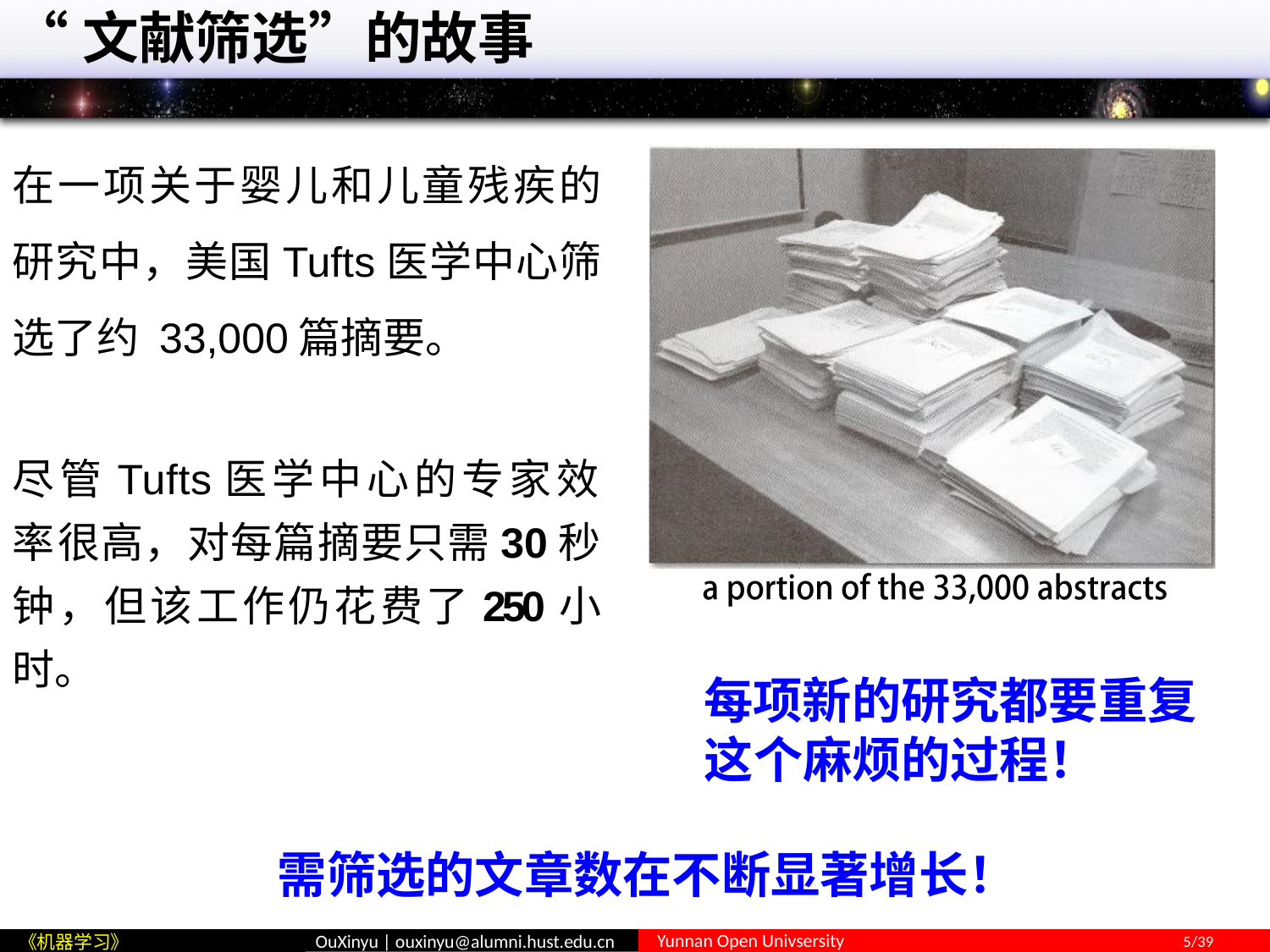

# “文献筛选”的故事
在一项关于婴儿和儿童残疾的研究中，美国Tufts医学中心筛选了约 33,000篇摘要。

尽管Tufts医学中心的专家效率很高，对每篇摘要只需30秒钟，但该工作仍花费了250小时。

每项新的研究都要重复
这个麻烦的过程！
需筛选的文章数在不断显著增长！